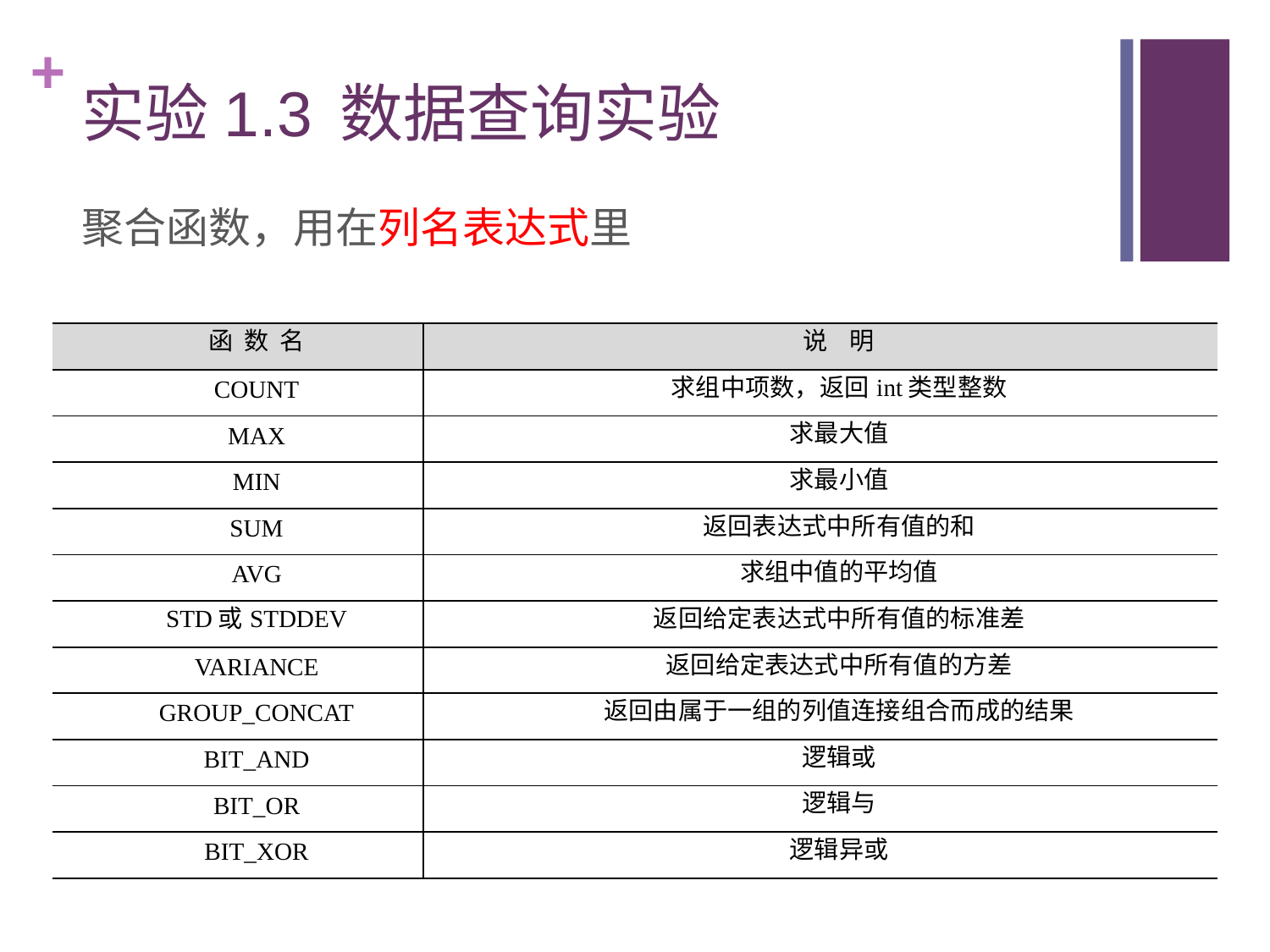

# 实验1.3 数据查询实验
聚合函数，用在列名表达式里
| 函 数 名 | 说 明 |
| --- | --- |
| COUNT | 求组中项数，返回int类型整数 |
| MAX | 求最大值 |
| MIN | 求最小值 |
| SUM | 返回表达式中所有值的和 |
| AVG | 求组中值的平均值 |
| STD或STDDEV | 返回给定表达式中所有值的标准差 |
| VARIANCE | 返回给定表达式中所有值的方差 |
| GROUP\_CONCAT | 返回由属于一组的列值连接组合而成的结果 |
| BIT\_AND | 逻辑或 |
| BIT\_OR | 逻辑与 |
| BIT\_XOR | 逻辑异或 |